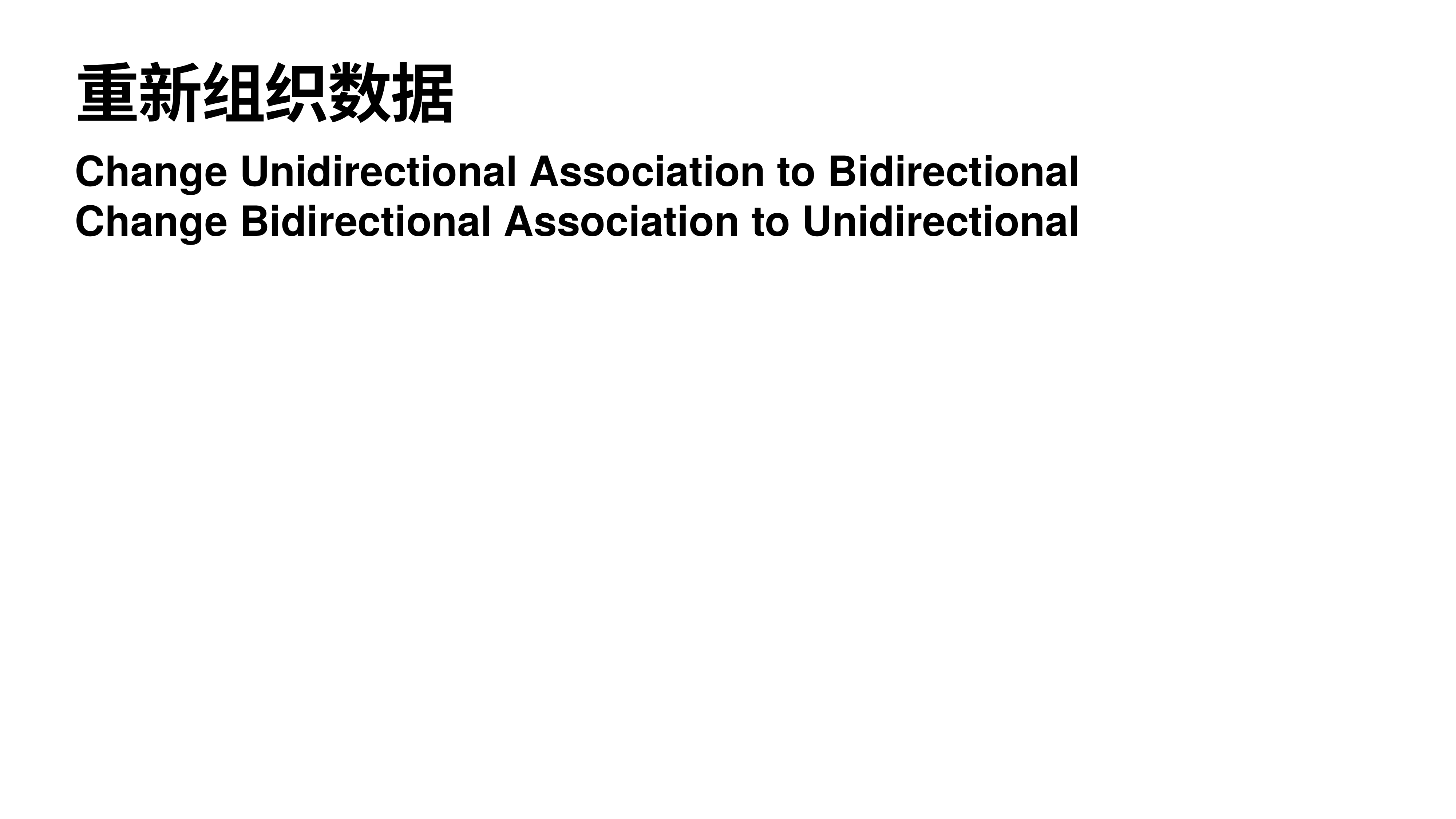

# 重新组织数据
Change Unidirectional Association to Bidirectional
Change Bidirectional Association to Unidirectional